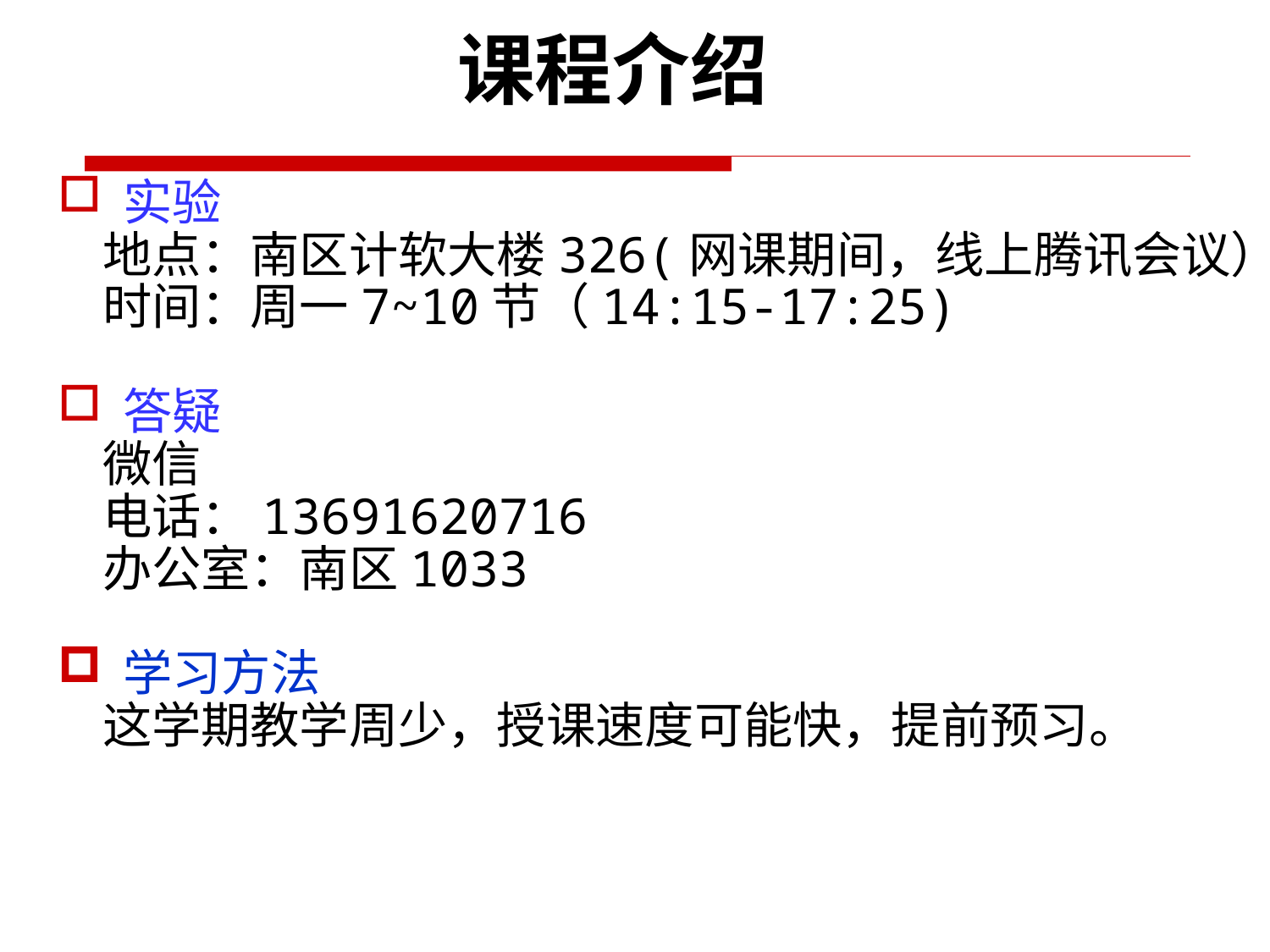

课程介绍
实验
   地点：南区计软大楼326(网课期间，线上腾讯会议）
   时间：周一7~10节（14:15-17:25)

答疑
   微信
   电话：13691620716
   办公室：南区1033

学习方法
   这学期教学周少，授课速度可能快，提前预习。